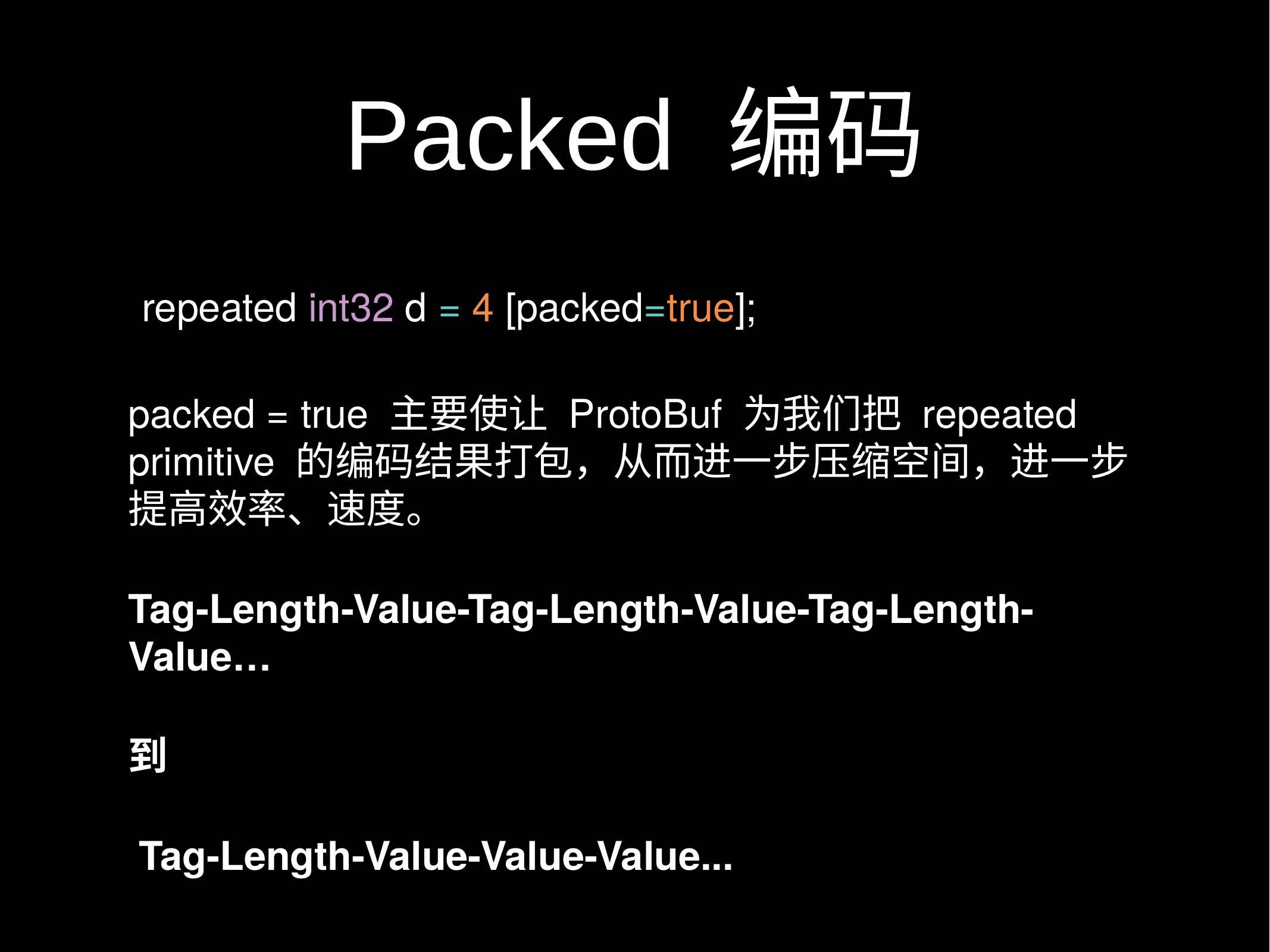

# Packed 编码
    repeated int32 d = 4 [packed=true];
packed = true 主要使让 ProtoBuf 为我们把 repeated primitive 的编码结果打包，从而进一步压缩空间，进一步提高效率、速度。
Tag-Length-Value-Tag-Length-Value-Tag-Length-Value…
到
 Tag-Length-Value-Value-Value...